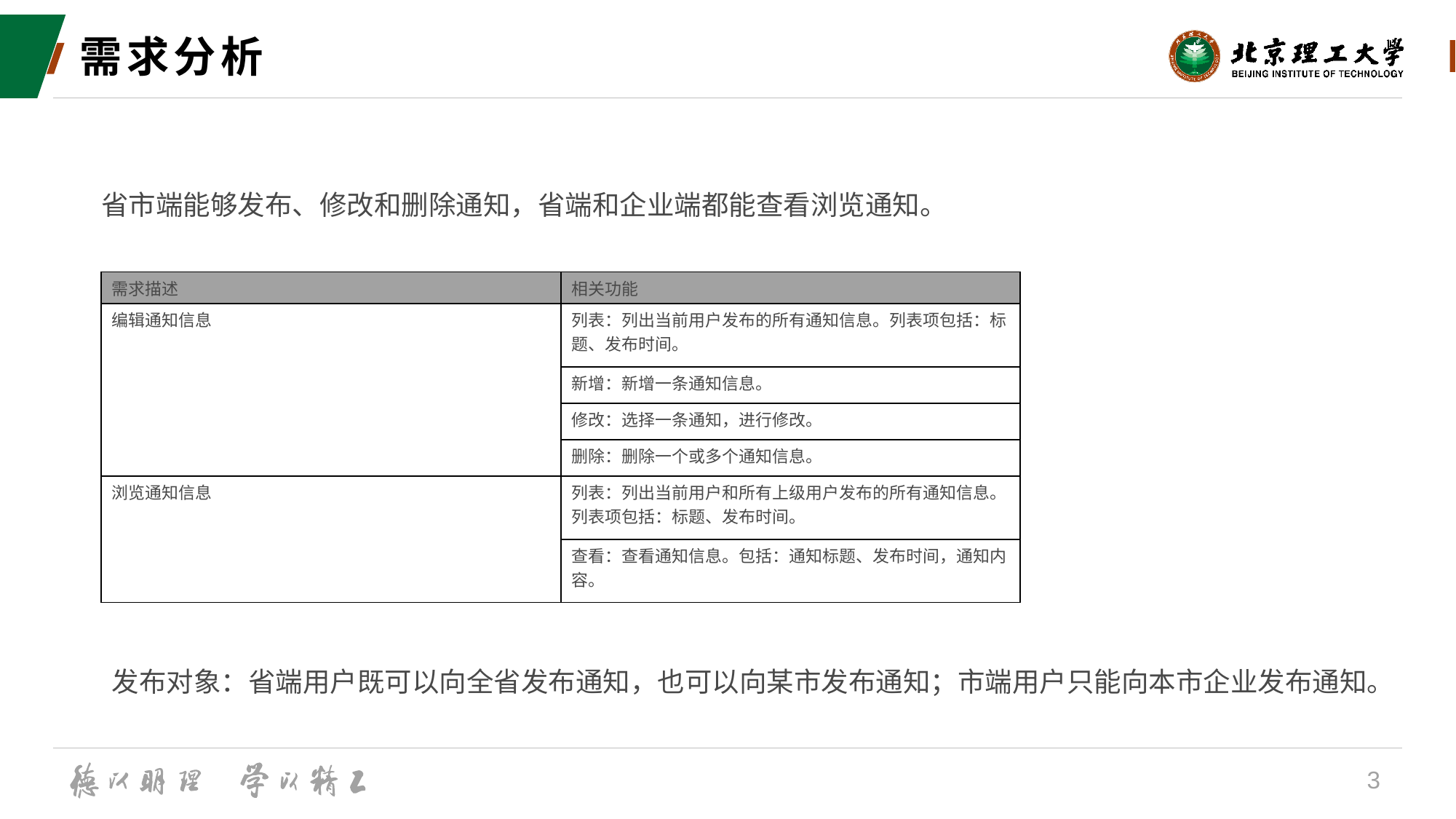

# 需求分析
省市端能够发布、修改和删除通知，省端和企业端都能查看浏览通知。
| 需求描述 | 相关功能 |
| --- | --- |
| 编辑通知信息 | 列表：列出当前用户发布的所有通知信息。列表项包括：标题、发布时间。 |
|  | 新增：新增一条通知信息。 |
|  | 修改：选择一条通知，进行修改。 |
|  | 删除：删除一个或多个通知信息。 |
| 浏览通知信息 | 列表：列出当前用户和所有上级用户发布的所有通知信息。列表项包括：标题、发布时间。 |
|  | 查看：查看通知信息。包括：通知标题、发布时间，通知内容。 |
发布对象：省端用户既可以向全省发布通知，也可以向某市发布通知；市端用户只能向本市企业发布通知。